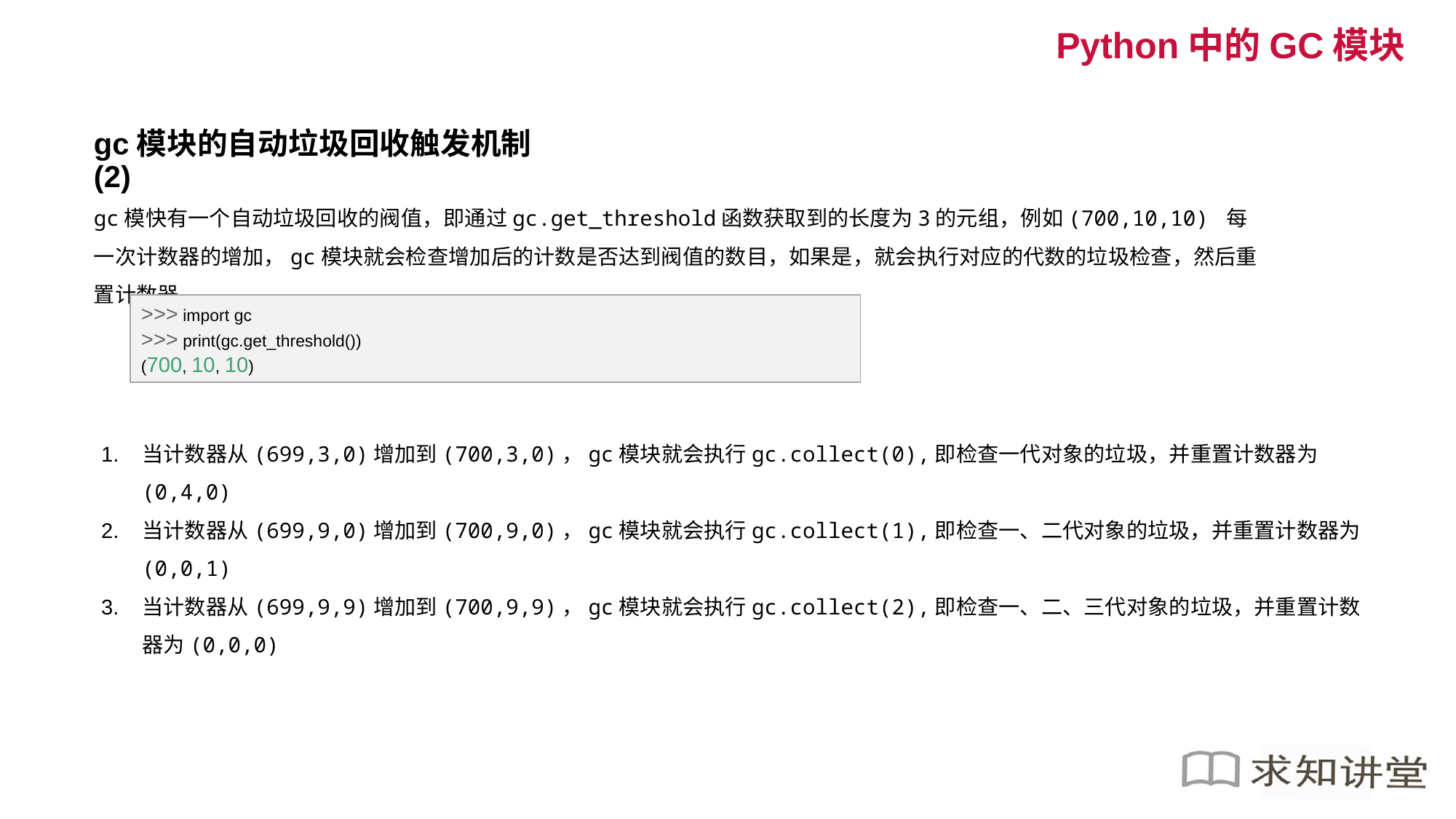

Python中的GC模块

gc模块的自动垃圾回收触发机制(2)
gc模快有一个自动垃圾回收的阀值，即通过gc.get_threshold函数获取到的长度为3的元组，例如(700,10,10) 每一次计数器的增加，gc模块就会检查增加后的计数是否达到阀值的数目，如果是，就会执行对应的代数的垃圾检查，然后重置计数器

>>> import gc
>>> print(gc.get_threshold())
(700, 10, 10)

当计数器从(699,3,0)增加到(700,3,0)，gc模块就会执行gc.collect(0),即检查一代对象的垃圾，并重置计数器为(0,4,0)
当计数器从(699,9,0)增加到(700,9,0)，gc模块就会执行gc.collect(1),即检查一、二代对象的垃圾，并重置计数器为(0,0,1)
当计数器从(699,9,9)增加到(700,9,9)，gc模块就会执行gc.collect(2),即检查一、二、三代对象的垃圾，并重置计数器为(0,0,0)